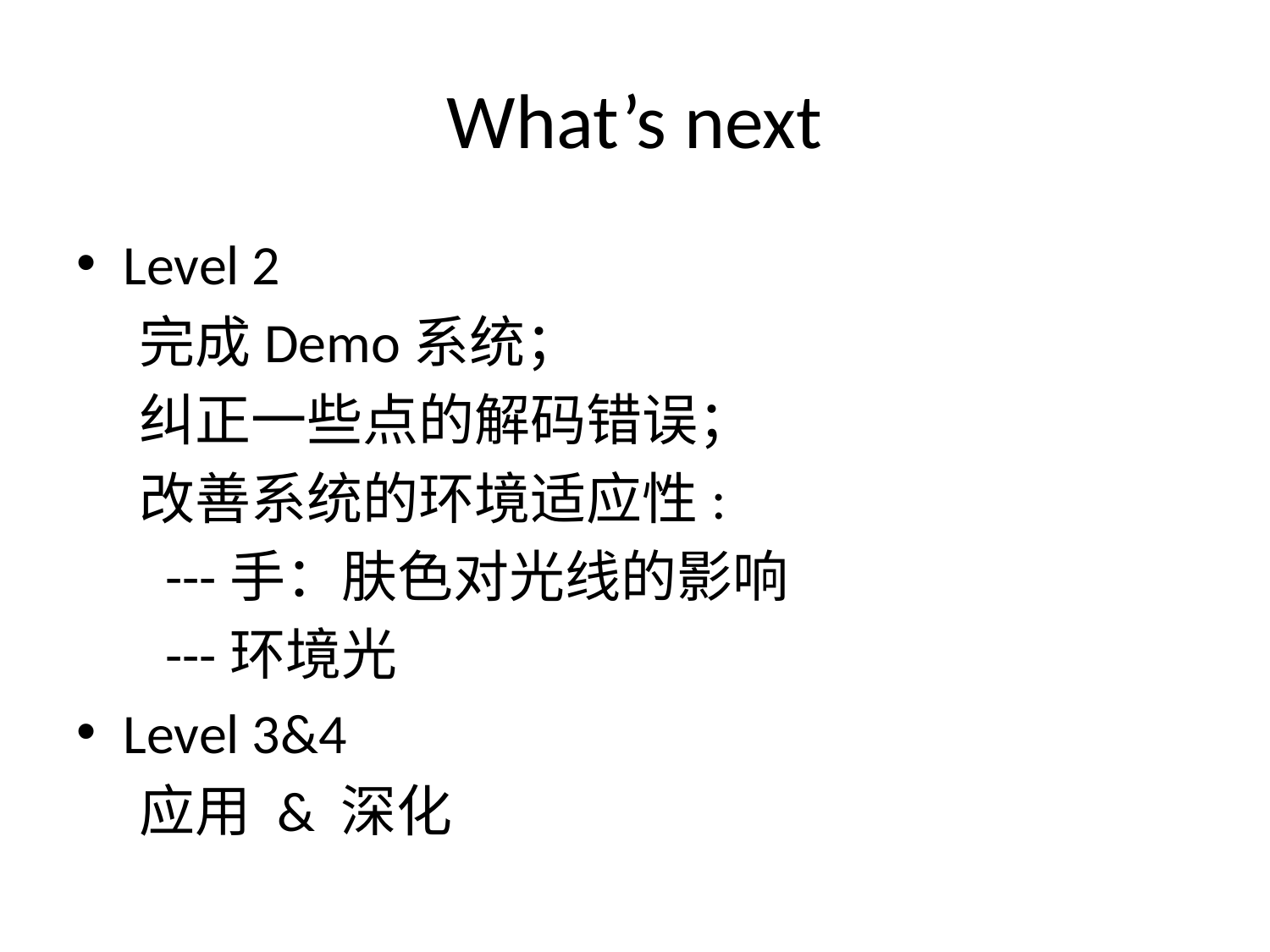

# What’s next
Level 2
    完成Demo系统；
    纠正一些点的解码错误；
    改善系统的环境适应性:
       ---手：肤色对光线的影响
       ---环境光
Level 3&4
    应用 & 深化